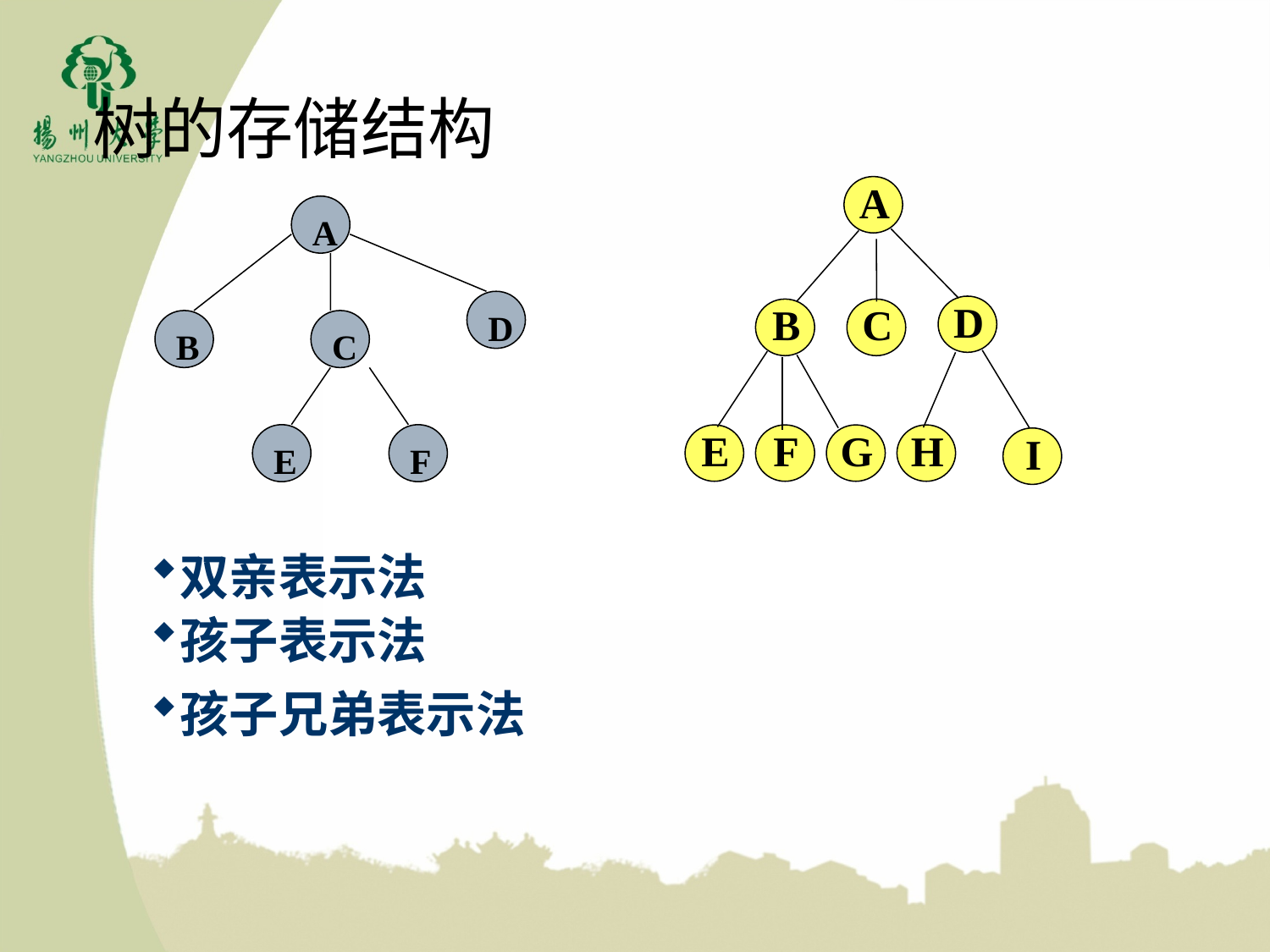

树的存储结构
A

D

B
C

E
F
G
H

I

A

D
B
C

E
F
双亲表示法
孩子表示法
孩子兄弟表示法